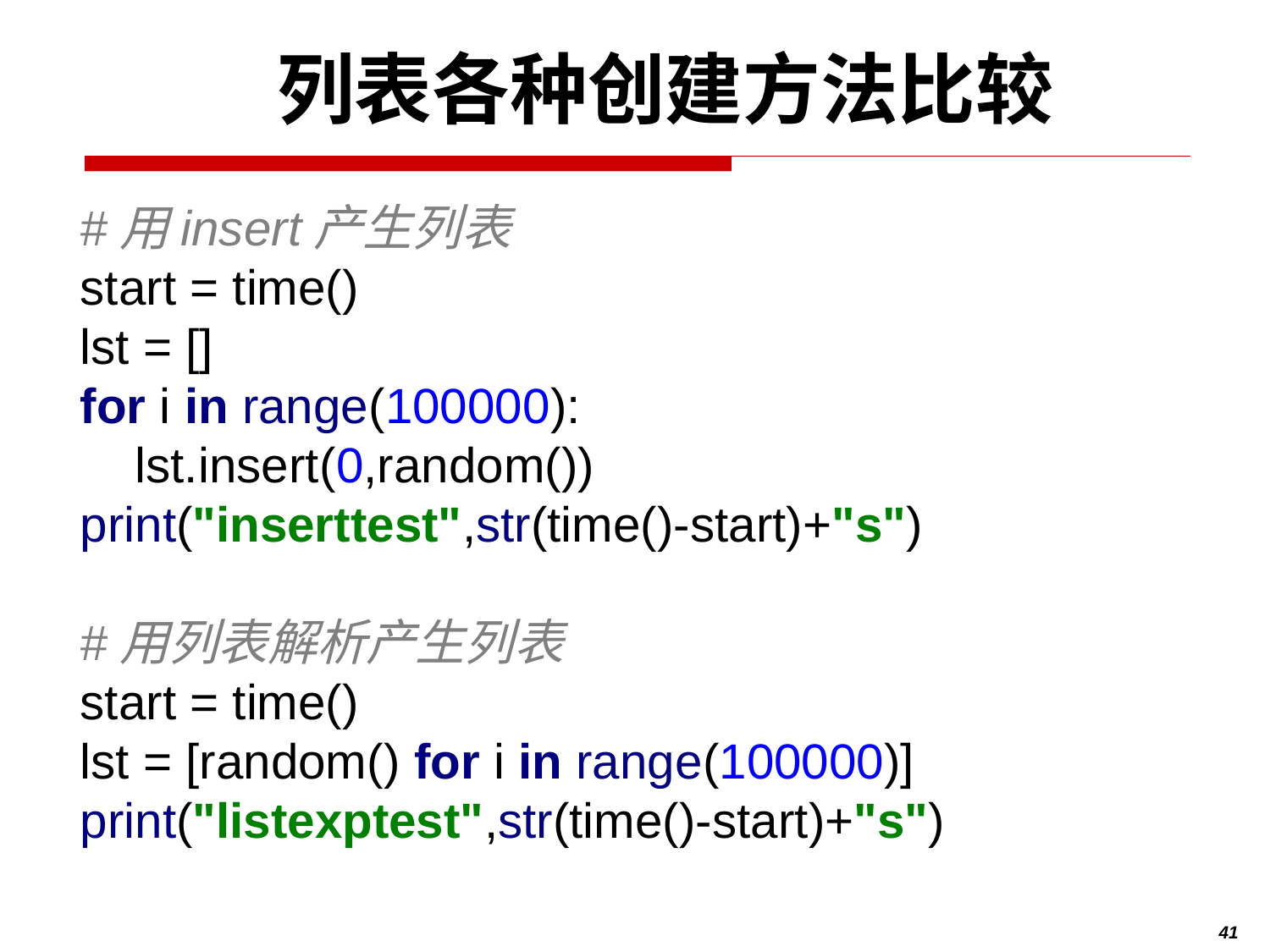

# 列表各种创建方法比较
#用insert产生列表
start = time()
lst = []
for i in range(100000):
    lst.insert(0,random())
print("inserttest",str(time()-start)+"s")
#用列表解析产生列表
start = time()
lst = [random() for i in range(100000)]
print("listexptest",str(time()-start)+"s")
41